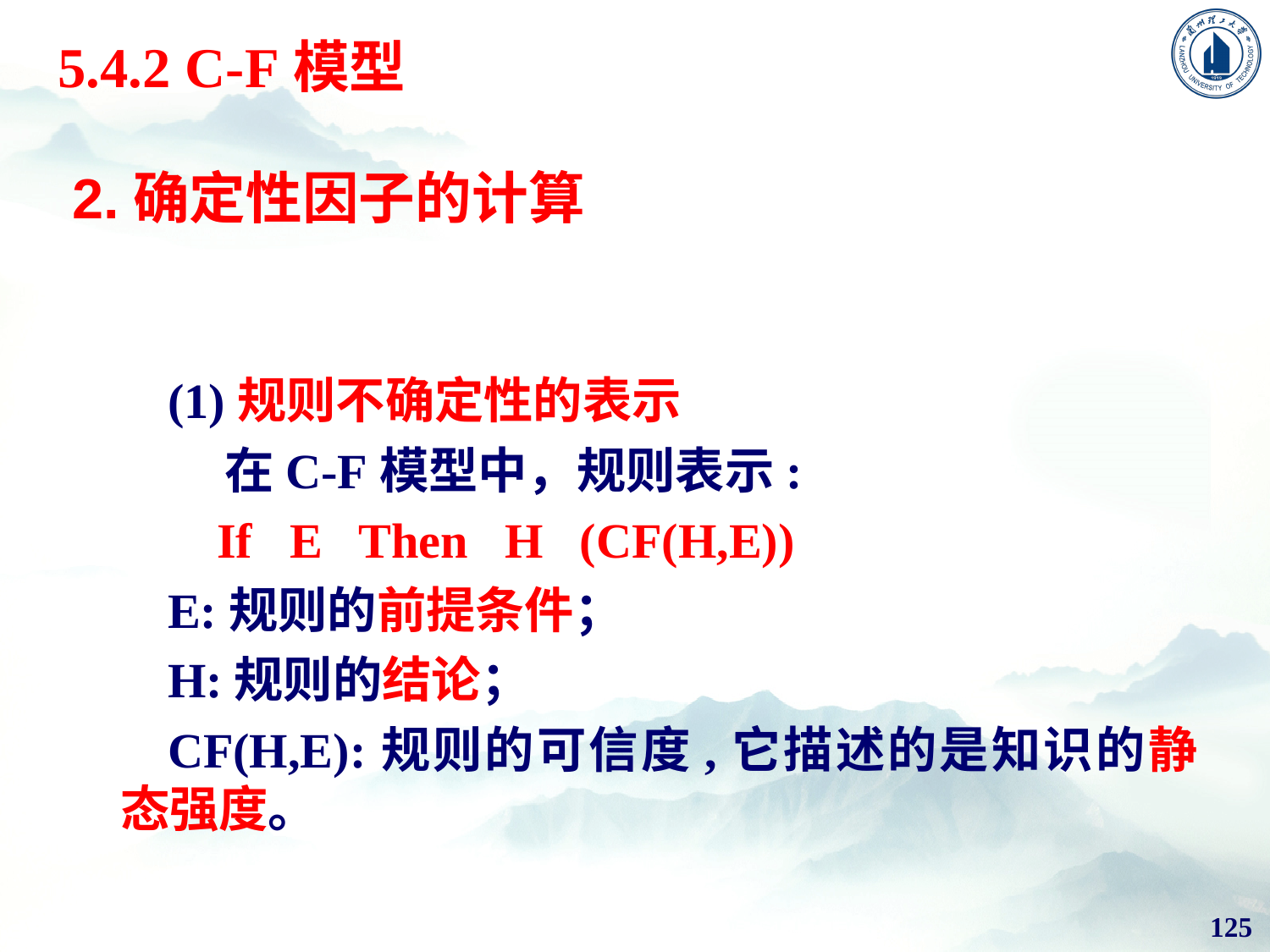

5.4.2 C-F模型
# 2.确定性因子的计算
(1)规则不确定性的表示
    在C-F模型中，规则表示:
    If   E   Then   H   (CF(H,E))
E:规则的前提条件；
H:规则的结论；
CF(H,E):规则的可信度,它描述的是知识的静态强度。
125